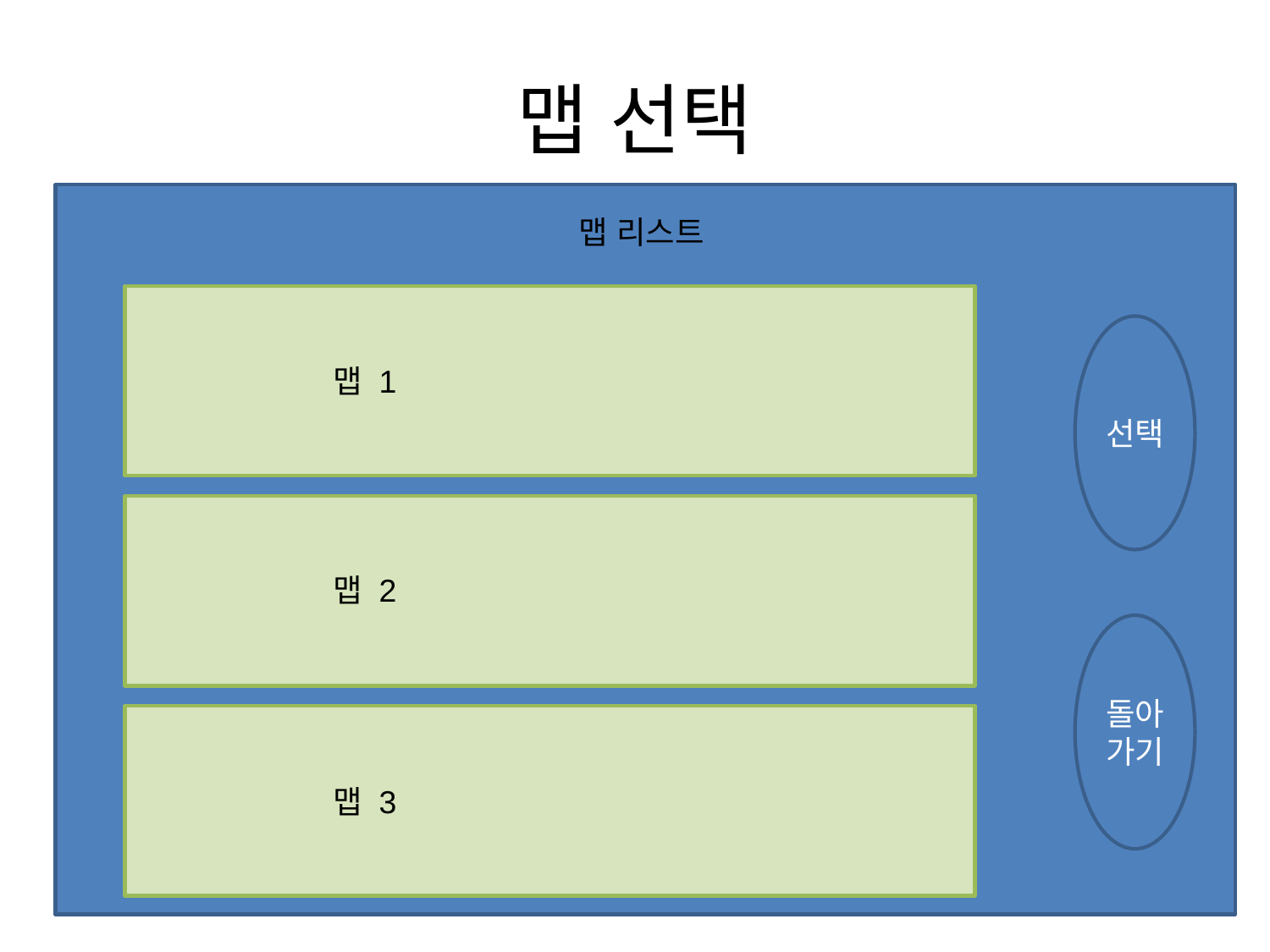

# 맵 선택

맵 리스트

선택
맵 1

맵 2
돌아가기

맵 3